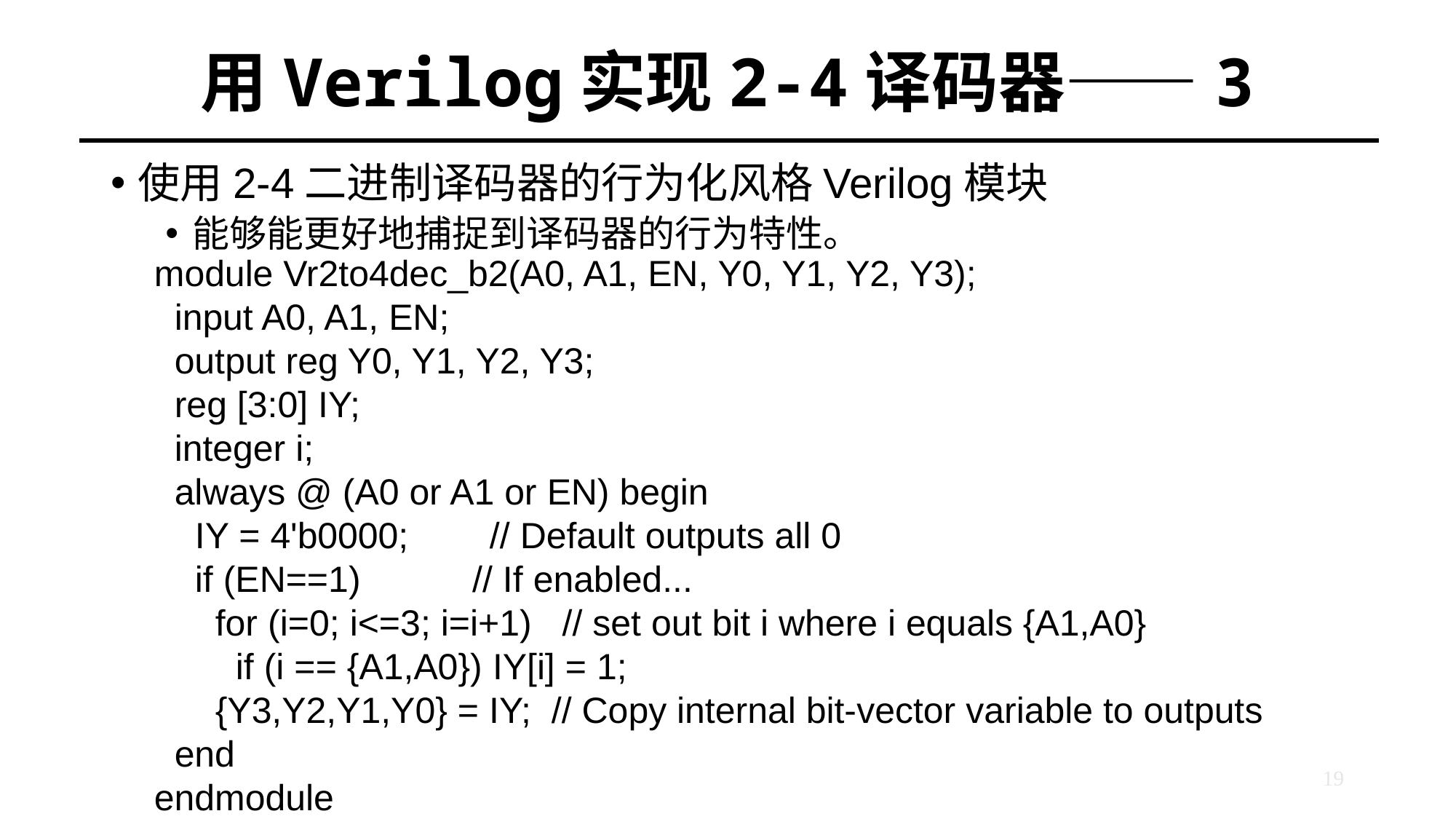

# 用Verilog实现2-4译码器——3
使用2-4二进制译码器的行为化风格Verilog模块
能够能更好地捕捉到译码器的行为特性。
module Vr2to4dec_b2(A0, A1, EN, Y0, Y1, Y2, Y3);
  input A0, A1, EN;
  output reg Y0, Y1, Y2, Y3;
  reg [3:0] IY;
  integer i;
  always @ (A0 or A1 or EN) begin
    IY = 4'b0000;        // Default outputs all 0
    if (EN==1)           // If enabled...
      for (i=0; i<=3; i=i+1)   // set out bit i where i equals {A1,A0}
        if (i == {A1,A0}) IY[i] = 1;
      {Y3,Y2,Y1,Y0} = IY;  // Copy internal bit-vector variable to outputs
  end
endmodule
19